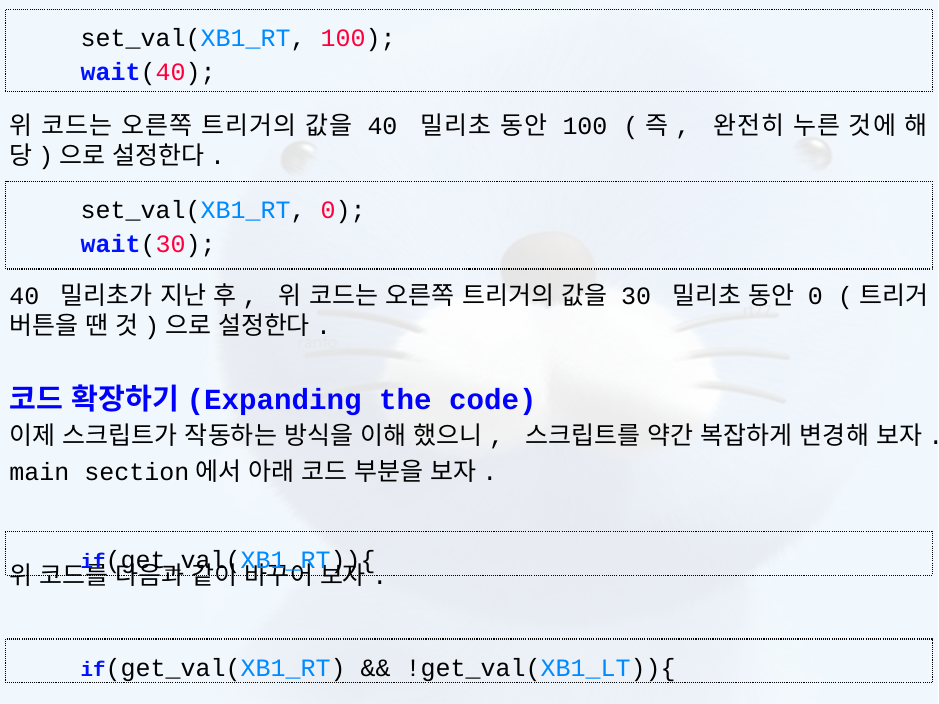

위 코드는 오른쪽 트리거의 값을 40 밀리초 동안 100 (즉, 완전히 누른 것에 해당)으로 설정한다.

40 밀리초가 지난 후, 위 코드는 오른쪽 트리거의 값을 30 밀리초 동안 0 (트리거 버튼을 땐 것)으로 설정한다.

코드 확장하기(Expanding the code)
이제 스크립트가 작동하는 방식을 이해 했으니, 스크립트를 약간 복잡하게 변경해 보자.
main section에서 아래 코드 부분을 보자.

위 코드를 다음과 같이 바꾸어 보자.

    set_val(XB1_RT, 100);
    wait(40);

    set_val(XB1_RT, 0);
    wait(30);

    if(get_val(XB1_RT)){
    if(get_val(XB1_RT) && !get_val(XB1_LT)){